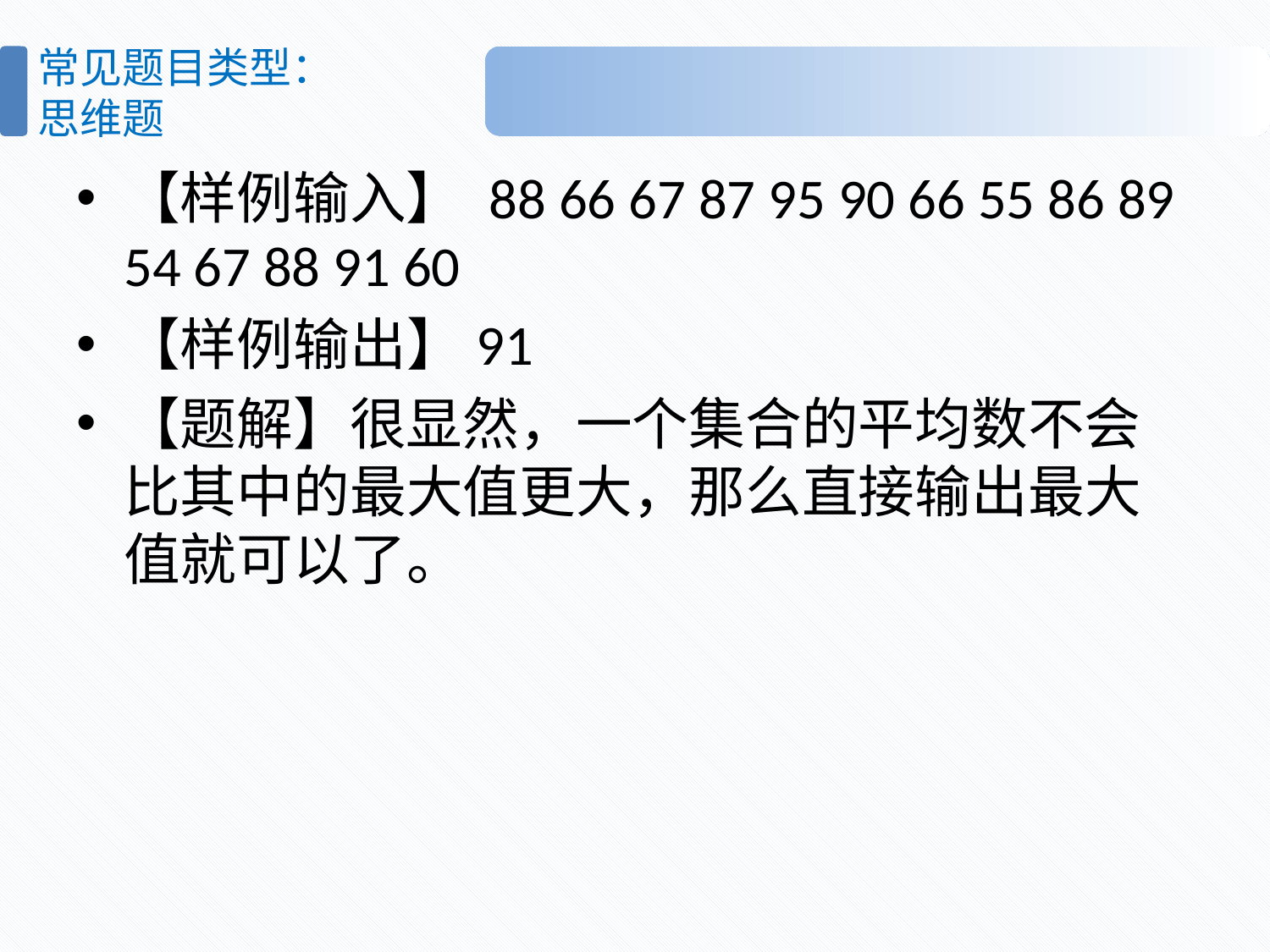

# 常见题目类型： 思维题
【样例输入】 88 66 67 87 95 90 66 55 86 89 54 67 88 91 60
【样例输出】91
【题解】很显然，一个集合的平均数不会比其中的最大值更大，那么直接输出最大值就可以了。